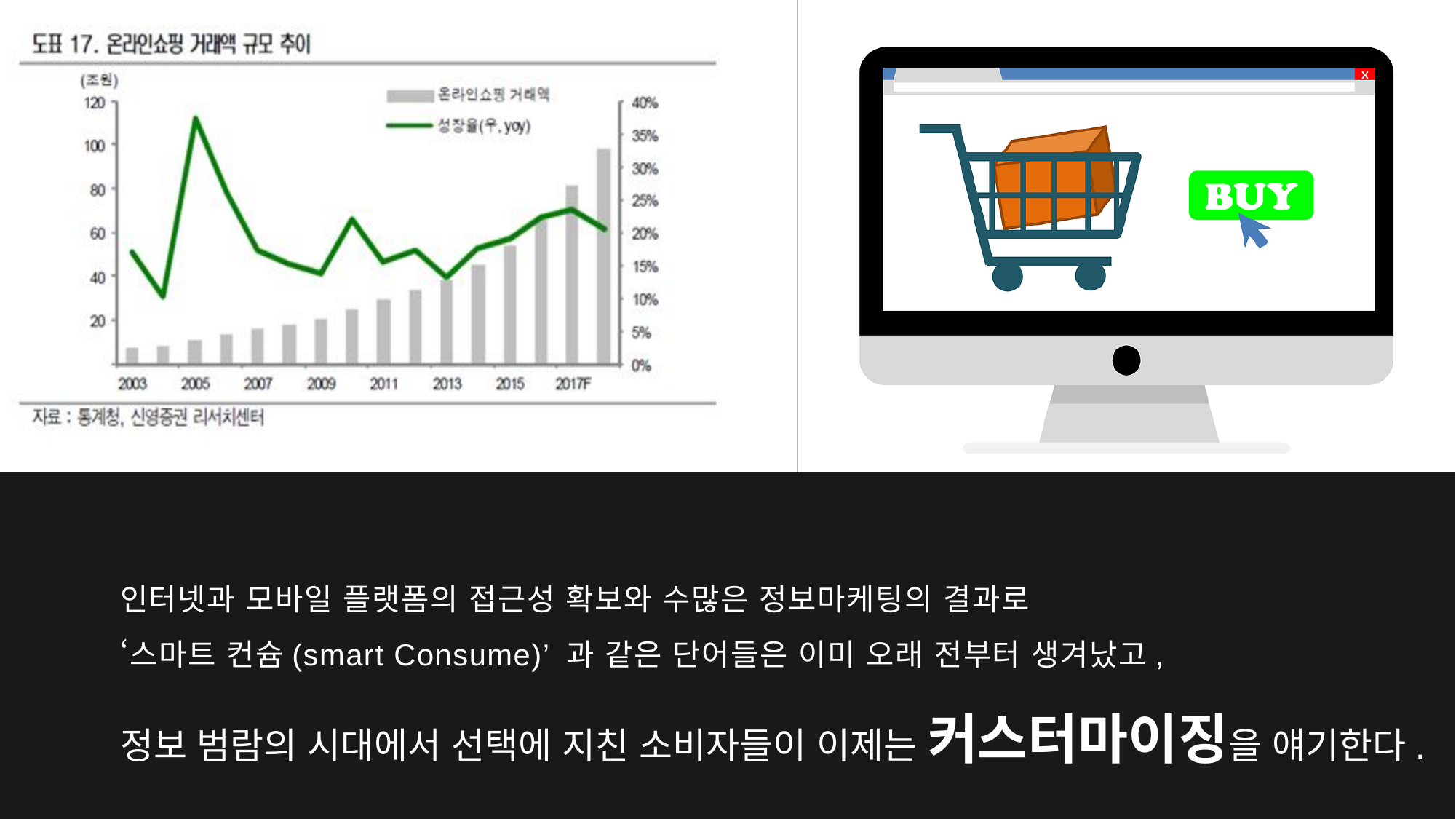

# 인터넷과 모바일 플랫폼의 접근성 확보와 수많은 정보마케팅의 결과로 ‘스마트 컨슘(smart Consume)’ 과 같은 단어들은 이미 오래 전부터 생겨났고, 정보 범람의 시대에서 선택에 지친 소비자들이 이제는 커스터마이징을 얘기한다.